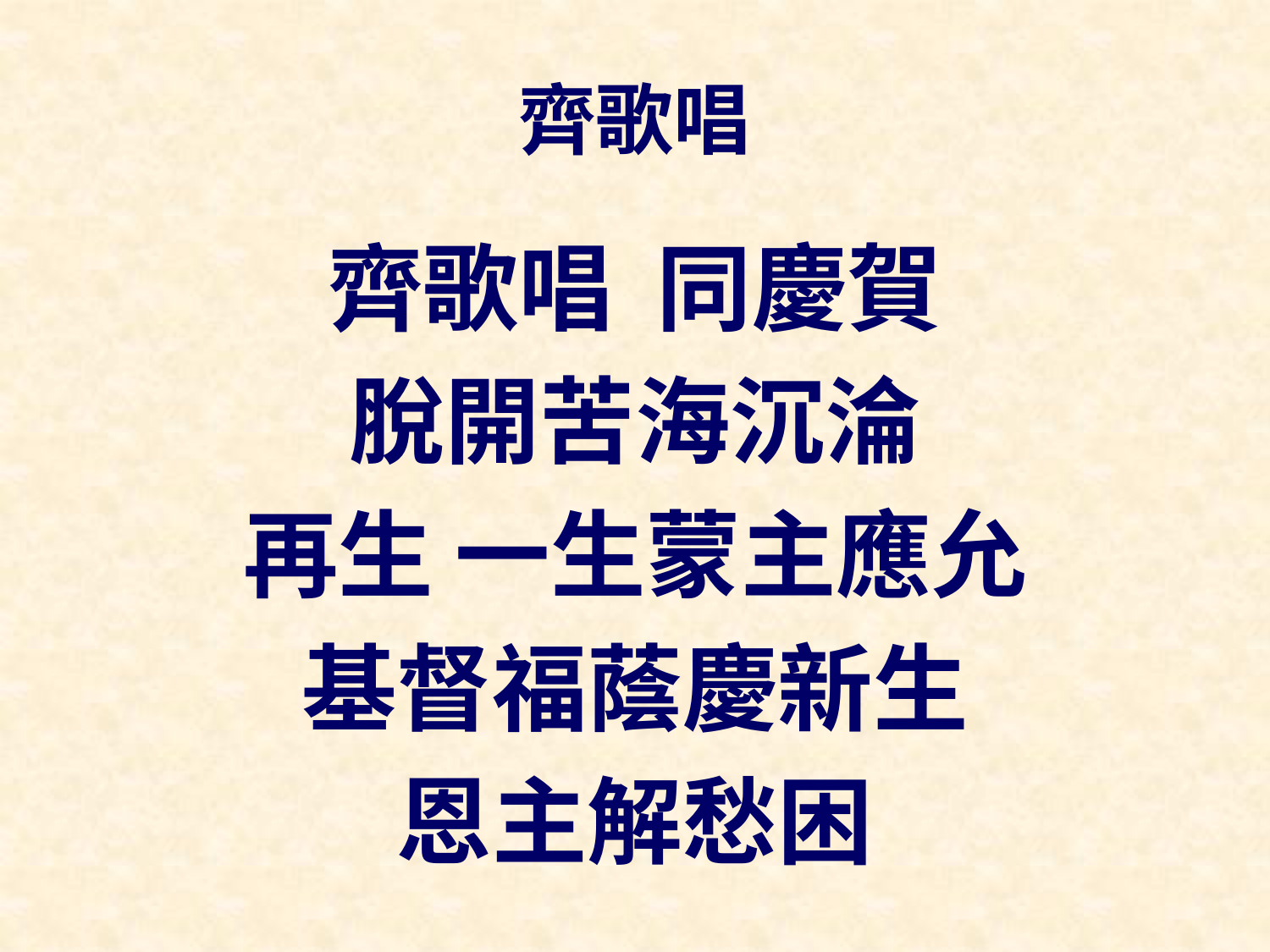

# 齊歌唱
齊歌唱  同慶賀
脫開苦海沉淪
再生 一生蒙主應允
基督福蔭慶新生
恩主解愁困